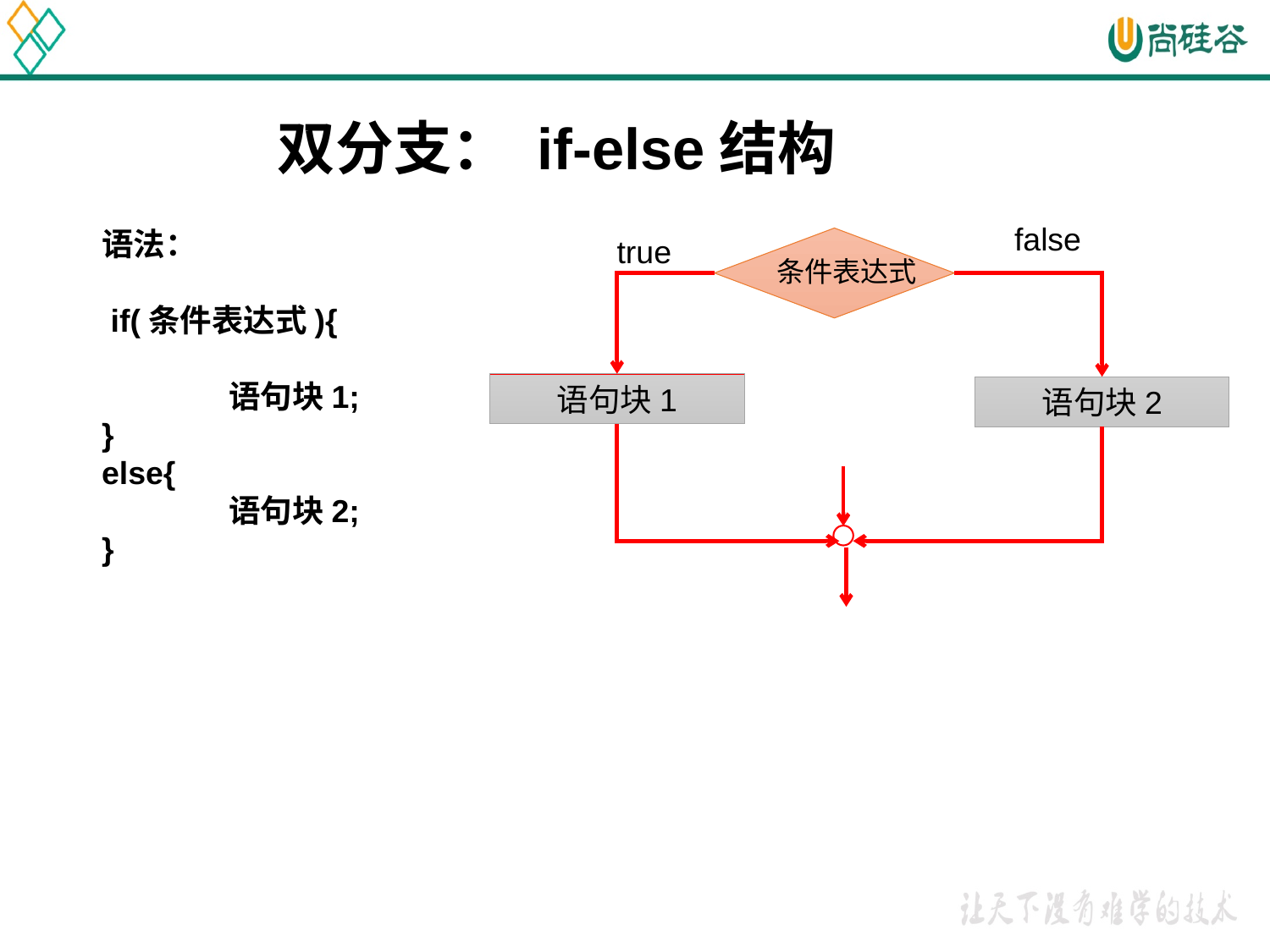

# 双分支： if-else结构
false
语法：

 if(条件表达式){

	语句块1;
}
else{
	语句块2;
}
true

条件表达式
语句块1
语句块2